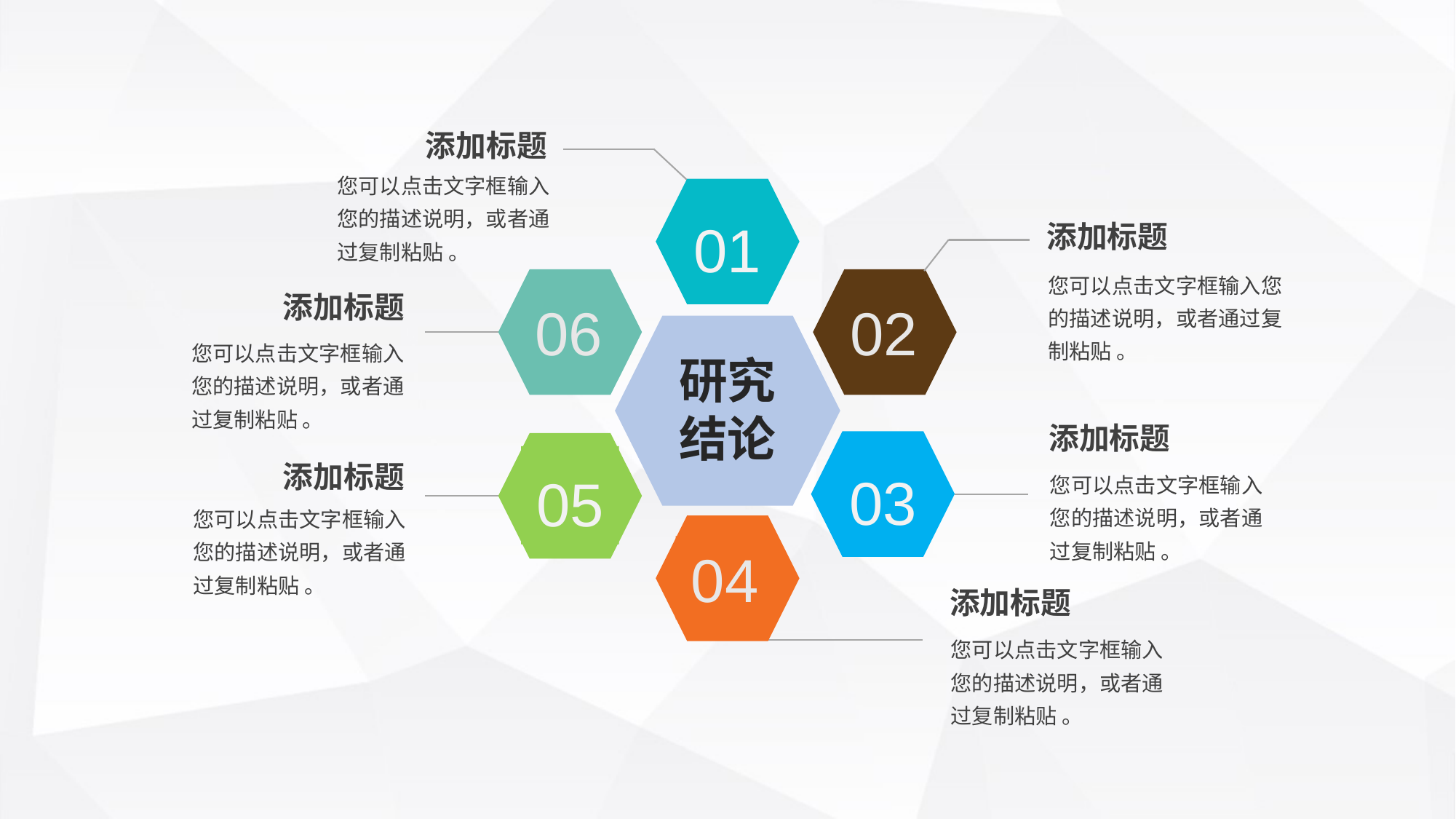

添加标题
您可以点击文字框输入您的描述说明，或者通过复制粘贴 。

01
添加标题
您可以点击文字框输入您的描述说明，或者通过复制粘贴 。

06

02
添加标题

研究结论
您可以点击文字框输入您的描述说明，或者通过复制粘贴 。
添加标题

03

05
添加标题
您可以点击文字框输入您的描述说明，或者通过复制粘贴 。
您可以点击文字框输入您的描述说明，或者通过复制粘贴 。

04
添加标题
您可以点击文字框输入您的描述说明，或者通过复制粘贴 。